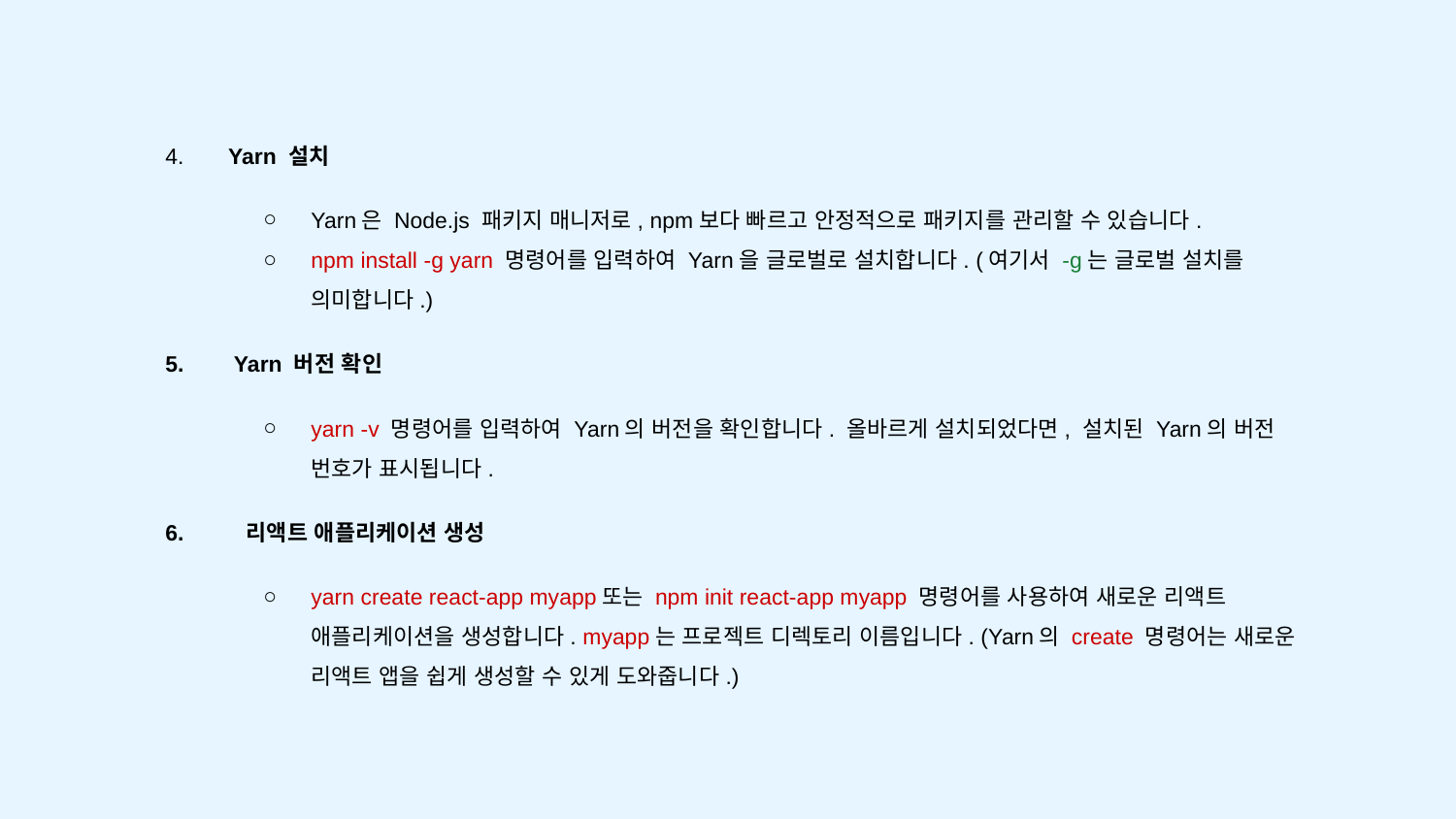

4.       Yarn 설치
Yarn은 Node.js 패키지 매니저로, npm보다 빠르고 안정적으로 패키지를 관리할 수 있습니다.
npm install -g yarn 명령어를 입력하여 Yarn을 글로벌로 설치합니다. (여기서 -g는 글로벌 설치를 의미합니다.)
5.        Yarn 버전 확인
yarn -v 명령어를 입력하여 Yarn의 버전을 확인합니다. 올바르게 설치되었다면, 설치된 Yarn의 버전 번호가 표시됩니다.
6.         리액트 애플리케이션 생성
yarn create react-app myapp또는 npm init react-app myapp 명령어를 사용하여 새로운 리액트 애플리케이션을 생성합니다. myapp는 프로젝트 디렉토리 이름입니다. (Yarn의 create 명령어는 새로운 리액트 앱을 쉽게 생성할 수 있게 도와줍니다.)